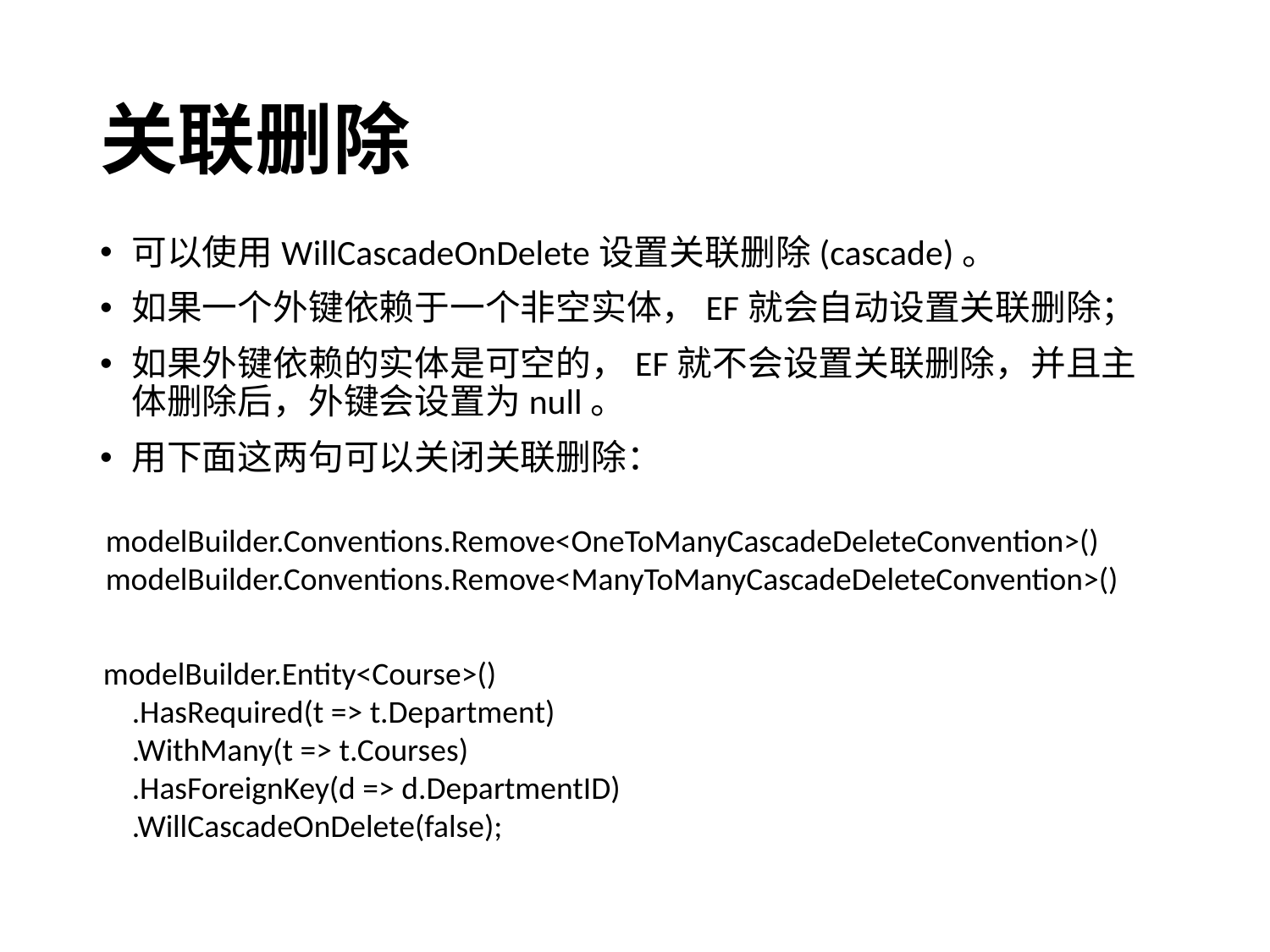

# 关联删除
可以使用WillCascadeOnDelete设置关联删除(cascade)。
如果一个外键依赖于一个非空实体，EF就会自动设置关联删除；
如果外键依赖的实体是可空的，EF就不会设置关联删除，并且主体删除后，外键会设置为null。
用下面这两句可以关闭关联删除：
modelBuilder.Conventions.Remove<OneToManyCascadeDeleteConvention>()
modelBuilder.Conventions.Remove<ManyToManyCascadeDeleteConvention>()
modelBuilder.Entity<Course>()
    .HasRequired(t => t.Department)
    .WithMany(t => t.Courses)
    .HasForeignKey(d => d.DepartmentID)
    .WillCascadeOnDelete(false);